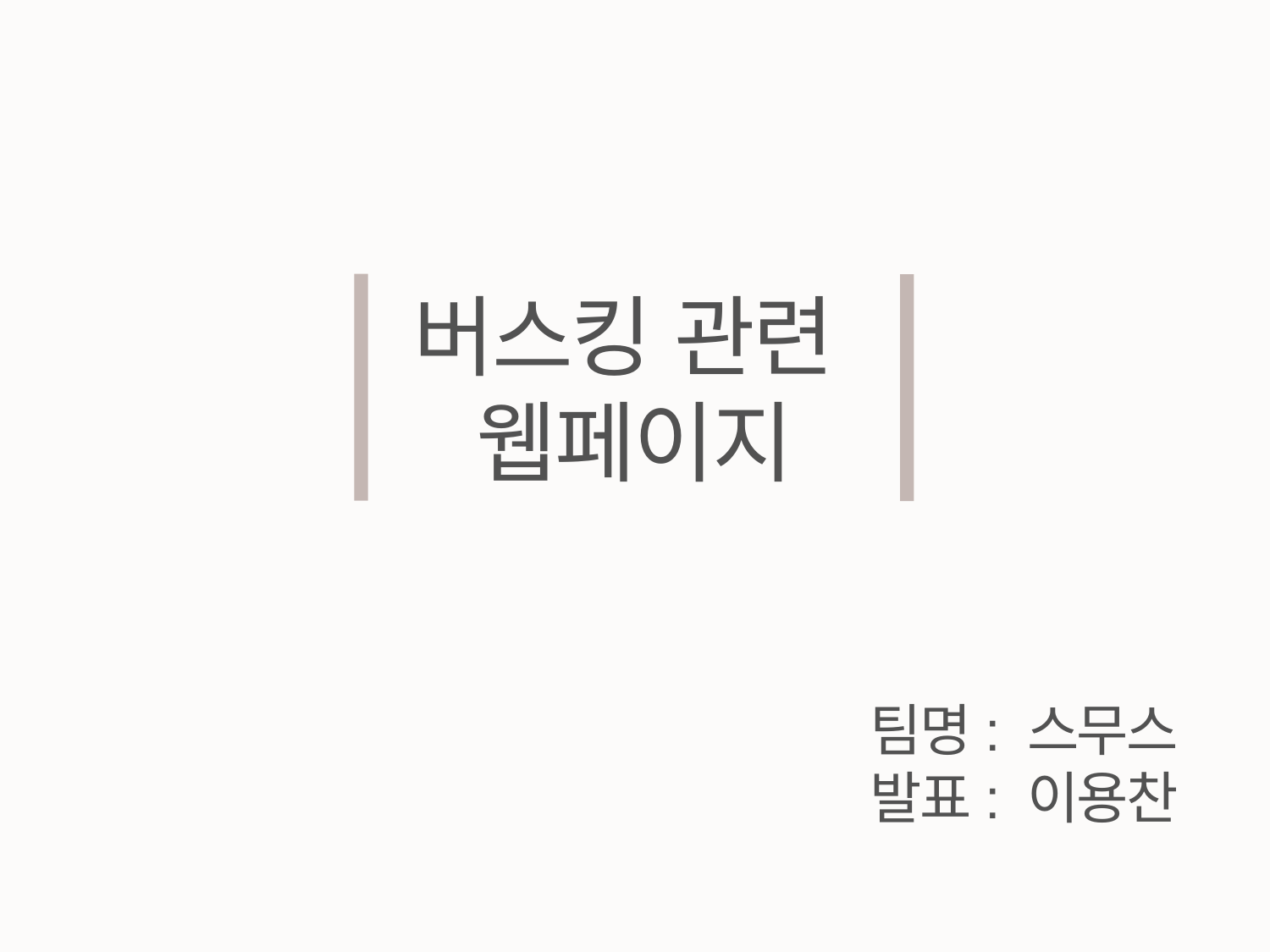

버스킹 관련
웹페이지
팀명: 스무스
발표: 이용찬